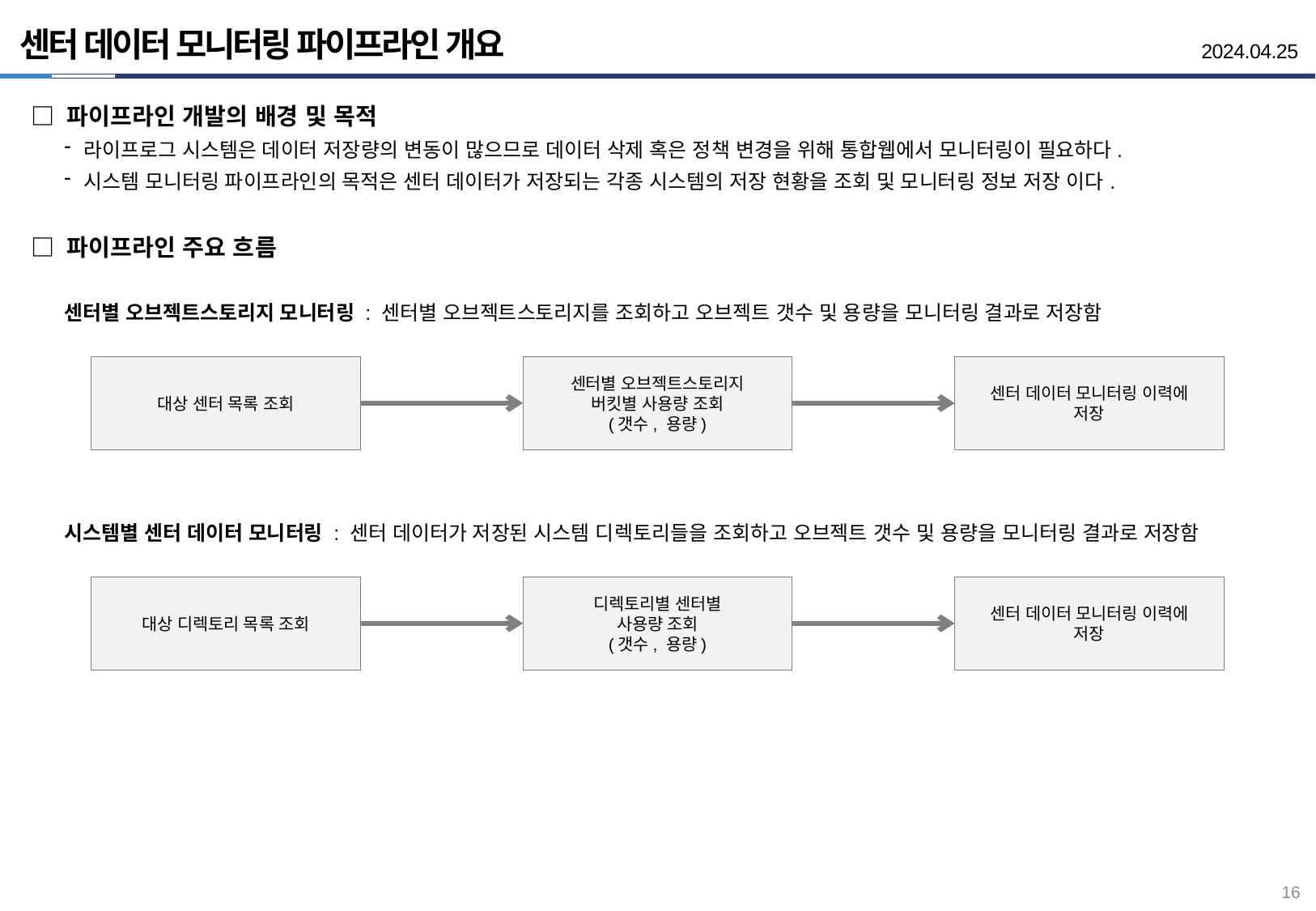

센터 데이터 모니터링 파이프라인 개요
2024.04.25
□ 파이프라인 개발의 배경 및 목적
라이프로그 시스템은 데이터 저장량의 변동이 많으므로 데이터 삭제 혹은 정책 변경을 위해 통합웹에서 모니터링이 필요하다.
시스템 모니터링 파이프라인의 목적은 센터 데이터가 저장되는 각종 시스템의 저장 현황을 조회 및 모니터링 정보 저장 이다.

□ 파이프라인 주요 흐름

센터별 오브젝트스토리지 모니터링 : 센터별 오브젝트스토리지를 조회하고 오브젝트 갯수 및 용량을 모니터링 결과로 저장함

시스템별 센터 데이터 모니터링 : 센터 데이터가 저장된 시스템 디렉토리들을 조회하고 오브젝트 갯수 및 용량을 모니터링 결과로 저장함

대상 센터 목록 조회
센터별 오브젝트스토리지
버킷별 사용량 조회
(갯수, 용량)
센터 데이터 모니터링 이력에
저장
대상 디렉토리 목록 조회
디렉토리별 센터별
사용량 조회
(갯수, 용량)
센터 데이터 모니터링 이력에
저장
16